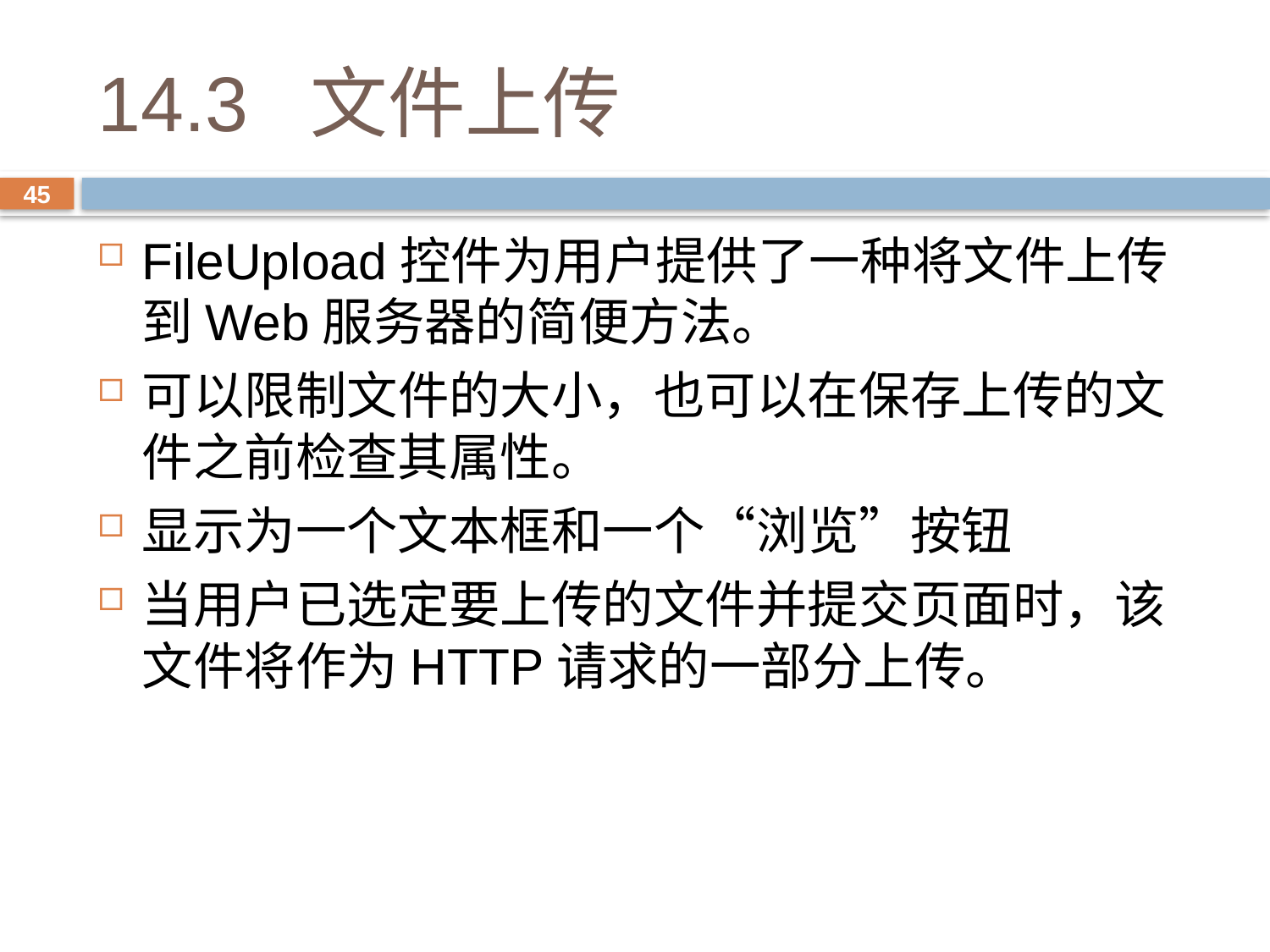

# 14.3  文件上传
45
FileUpload控件为用户提供了一种将文件上传到Web服务器的简便方法。
可以限制文件的大小，也可以在保存上传的文件之前检查其属性。
显示为一个文本框和一个“浏览”按钮
当用户已选定要上传的文件并提交页面时，该文件将作为HTTP请求的一部分上传。